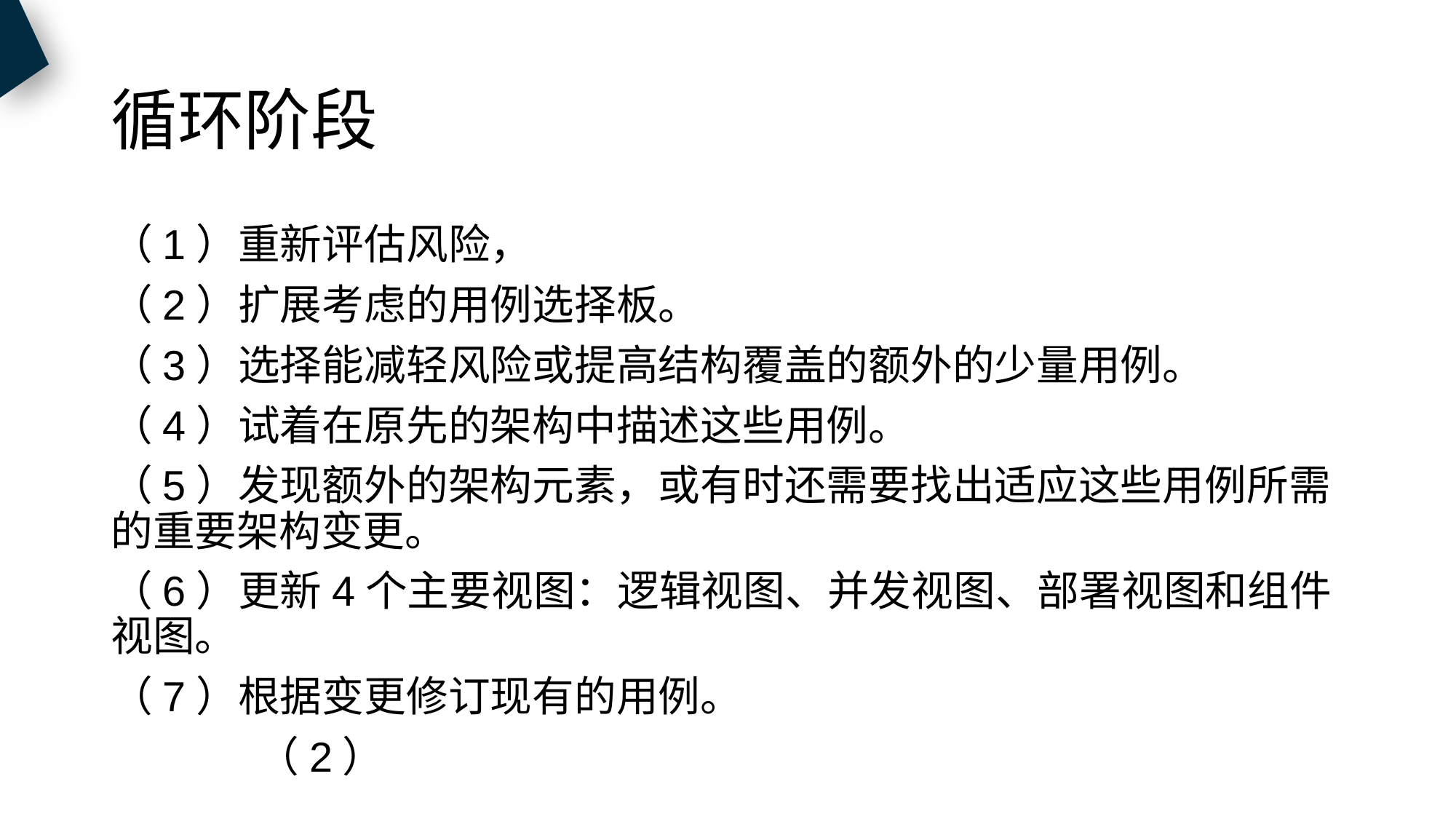

# 循环阶段
（1）重新评估风险，
（2）扩展考虑的用例选择板。
（3）选择能减轻风险或提高结构覆盖的额外的少量用例。
（4）试着在原先的架构中描述这些用例。
（5）发现额外的架构元素，或有时还需要找出适应这些用例所需的重要架构变更。
（6）更新4个主要视图：逻辑视图、并发视图、部署视图和组件视图。
（7）根据变更修订现有的用例。
										   （2）